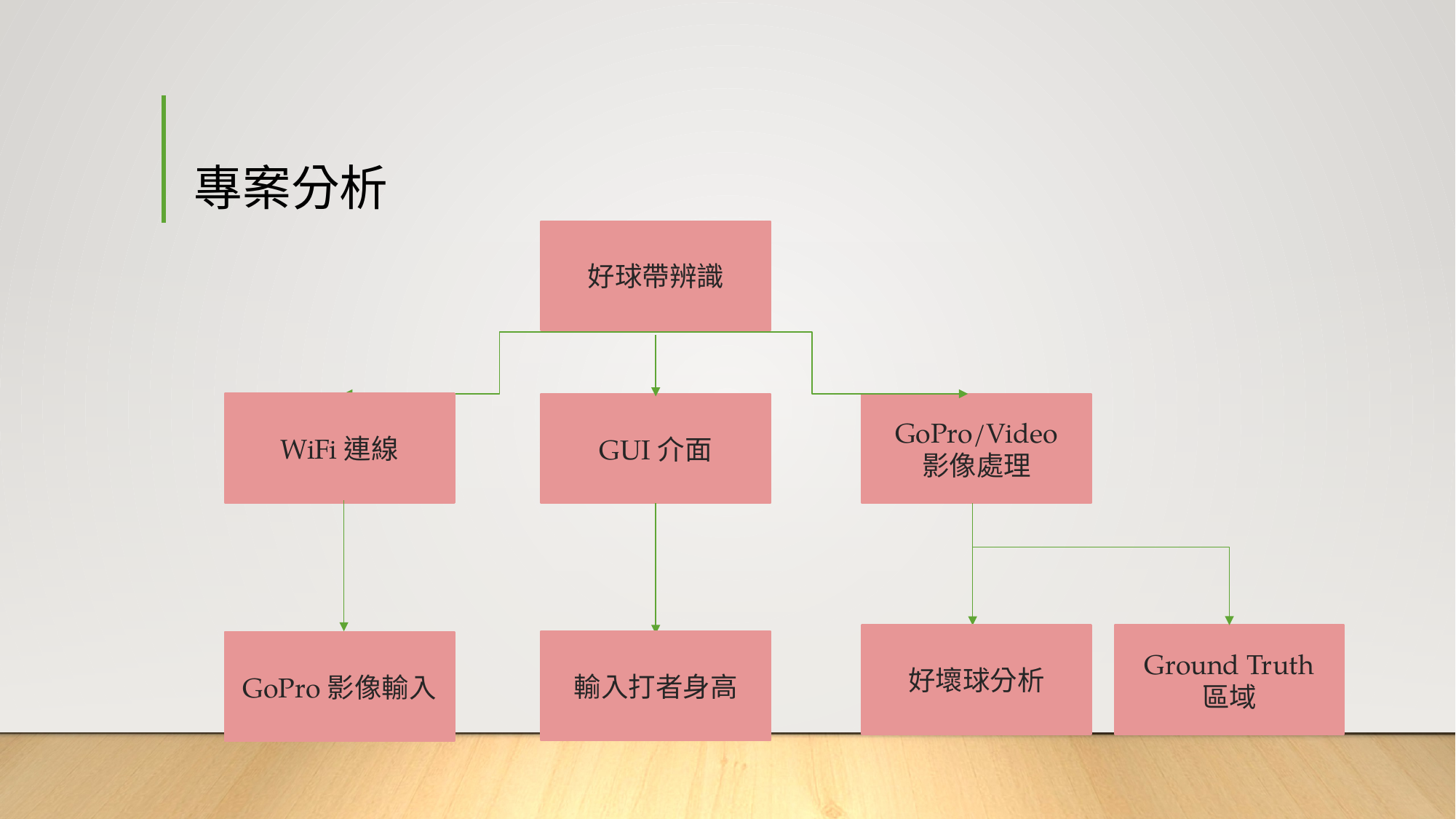

# 專案分析
好球帶辨識
WiFi連線
GUI介面
GoPro/Video
影像處理
好壞球分析
Ground Truth
區域
輸入打者身高
GoPro影像輸入